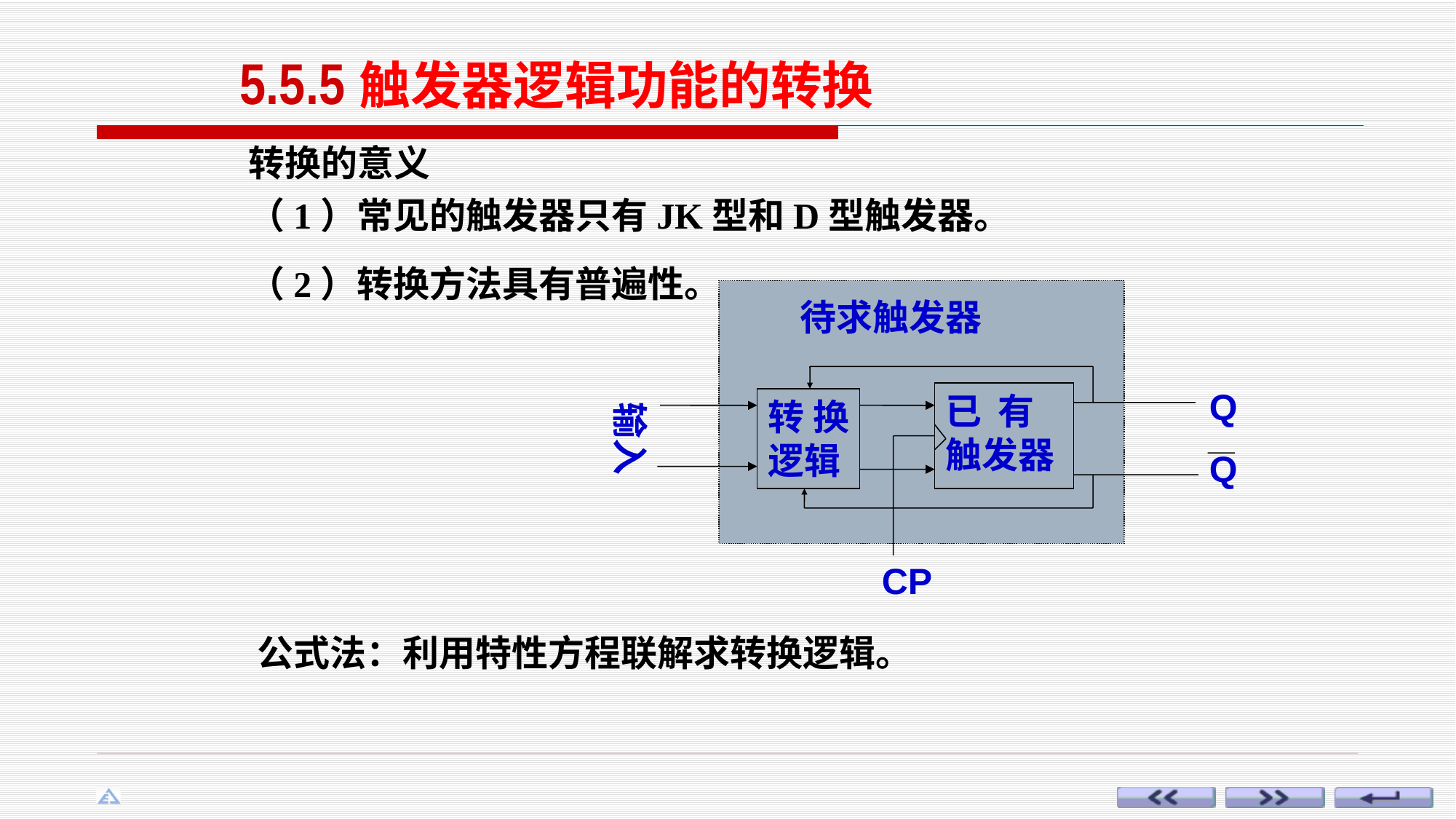

# 5.5.5触发器逻辑功能的转换
转换的意义
（1）常见的触发器只有JK型和D型触发器。
（2）转换方法具有普遍性。

待求触发器

Q
Q
已  有
触发器
转换逻辑
输入

CP
公式法：利用特性方程联解求转换逻辑。